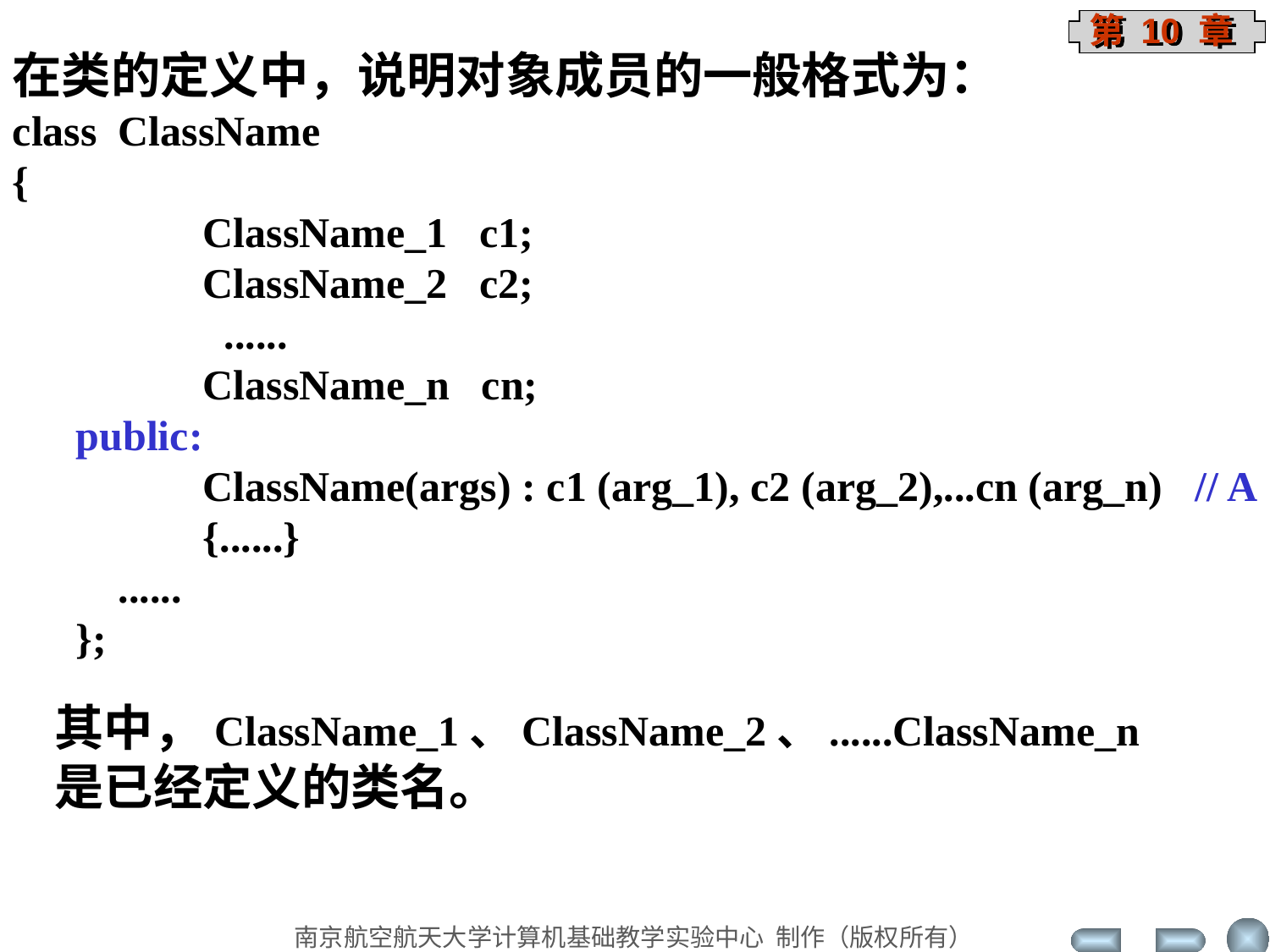

在类的定义中，说明对象成员的一般格式为：
class  ClassName
{
		ClassName_1   c1;
		ClassName_2   c2;
  		  ......
		ClassName_n   cn;
	public:
		ClassName(args) : c1 (arg_1), c2 (arg_2),...cn (arg_n)   // A
		{......}
          ......
	};
其中，ClassName_1、ClassName_2、......ClassName_n
是已经定义的类名。